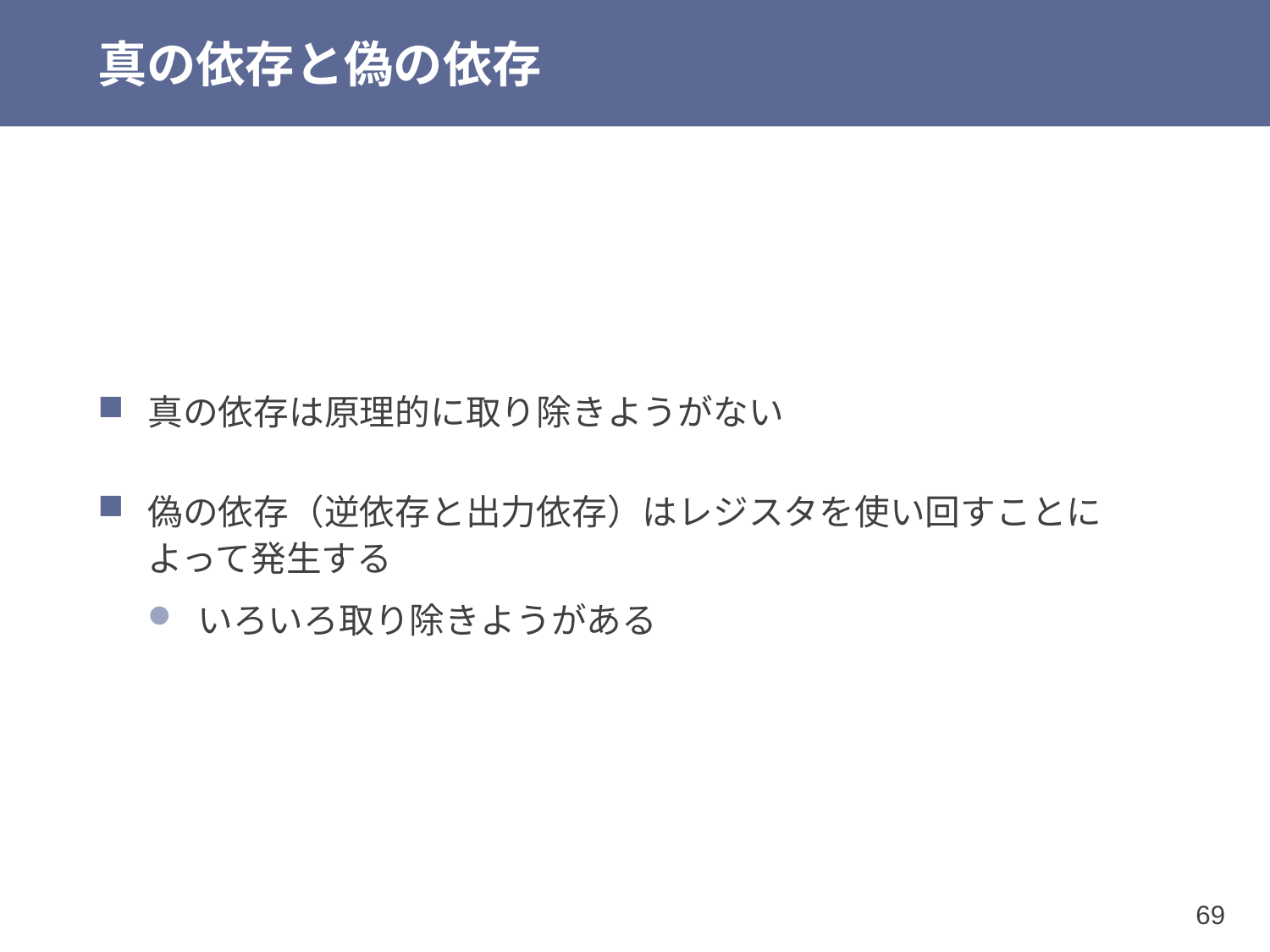

# 真の依存と偽の依存
真の依存は原理的に取り除きようがない
偽の依存（逆依存と出力依存）はレジスタを使い回すことに
よって発生する
いろいろ取り除きようがある